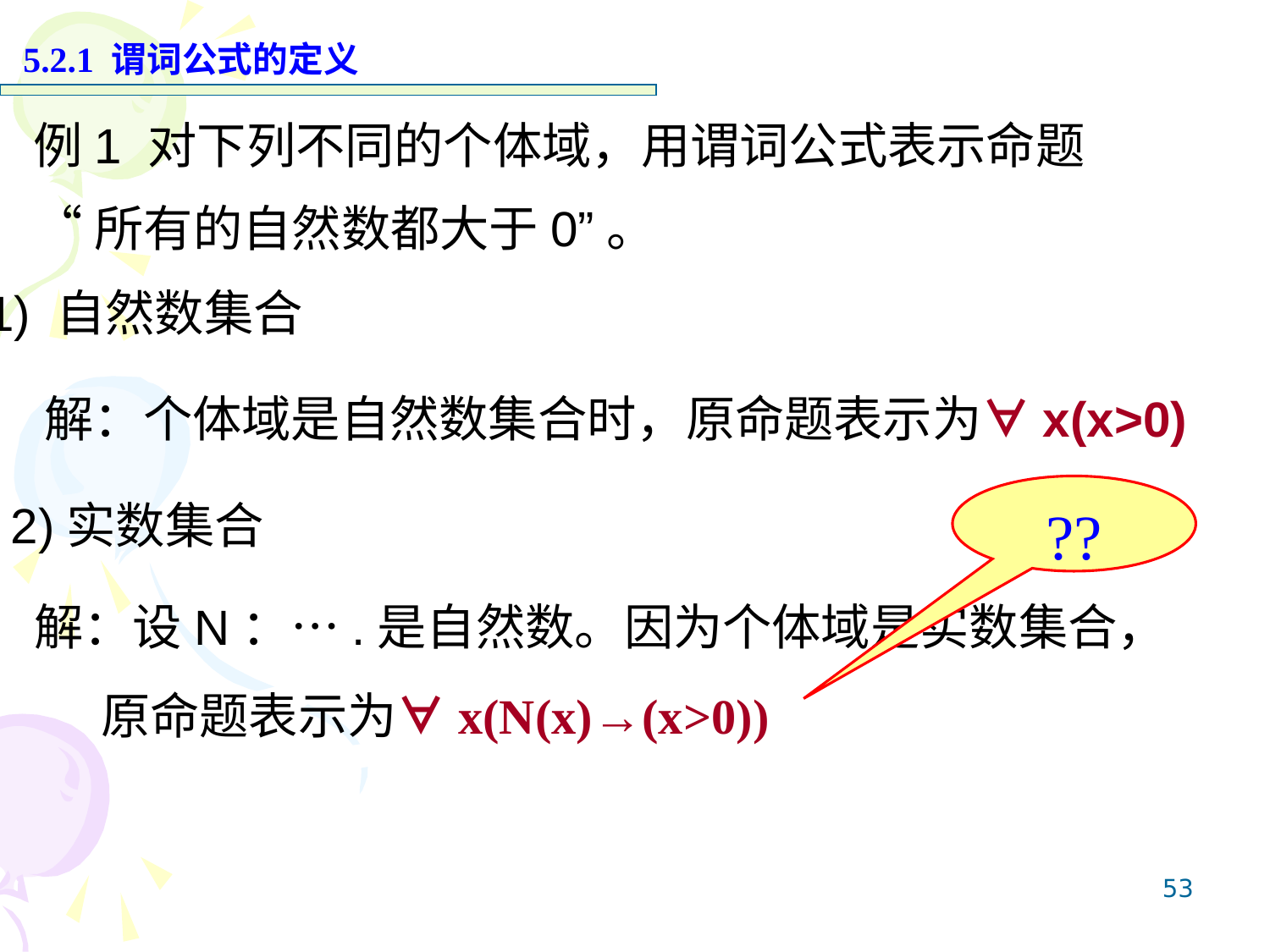

5.2.1 谓词公式的定义

例1 对下列不同的个体域，用谓词公式表示命题
“所有的自然数都大于0”。
1) 自然数集合
解：个体域是自然数集合时，原命题表示为∀x(x>0)
??
2)实数集合
解：设N：….是自然数。因为个体域是实数集合，
     原命题表示为∀x(N(x)→(x>0))
53